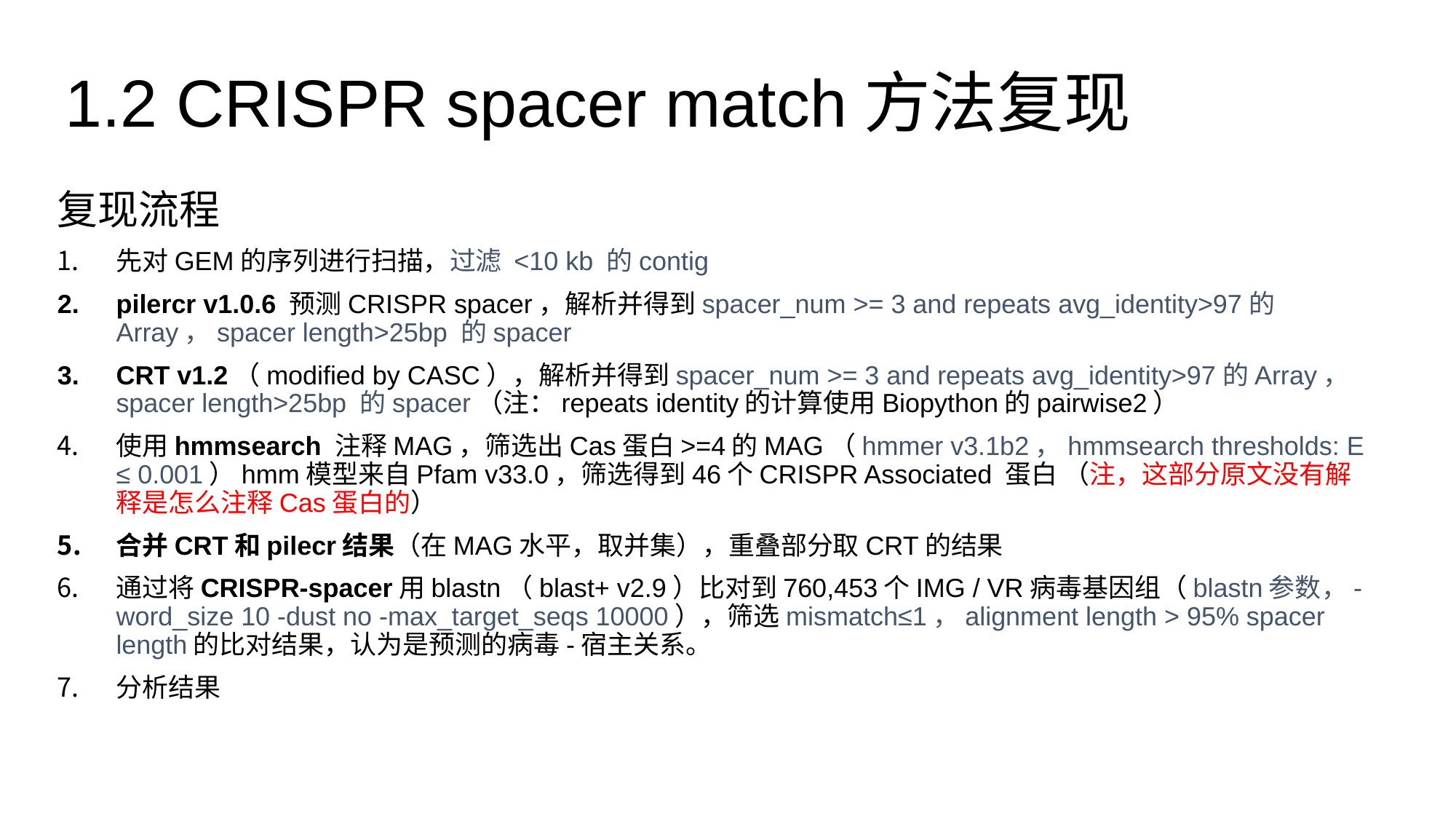

# 1.2 CRISPR spacer match方法复现​
复现流程​
先对GEM的序列进行扫描，过滤 <10 kb 的contig​
pilercr v1.0.6 预测CRISPR spacer，解析并得到spacer_num >= 3 and repeats avg_identity>97的Array，spacer length>25bp 的spacer​
CRT v1.2（modified by CASC），解析并得到spacer_num >= 3 and repeats avg_identity>97的Array，spacer length>25bp 的spacer（注：repeats identity的计算使用Biopython的pairwise2）​
使用hmmsearch 注释MAG，筛选出Cas蛋白>=4的MAG（hmmer v3.1b2，hmmsearch thresholds: E ≤ 0.001）​hmm模型来自Pfam v33.0，筛选得到46个CRISPR Associated 蛋白 （注，这部分原文没有解释是怎么注释Cas蛋白的）
合并CRT和pilecr结果（在MAG水平，取并集），重叠部分取CRT的结果
通过将CRISPR-spacer用blastn（blast+ v2.9）比对到760,453个IMG / VR病毒基因组（blastn参数，-word_size 10 -dust no -max_target_seqs 10000），筛选mismatch≤1，alignment length > 95% spacer length的比对结果，认为是预测的病毒-宿主关系。​
分析结果​​